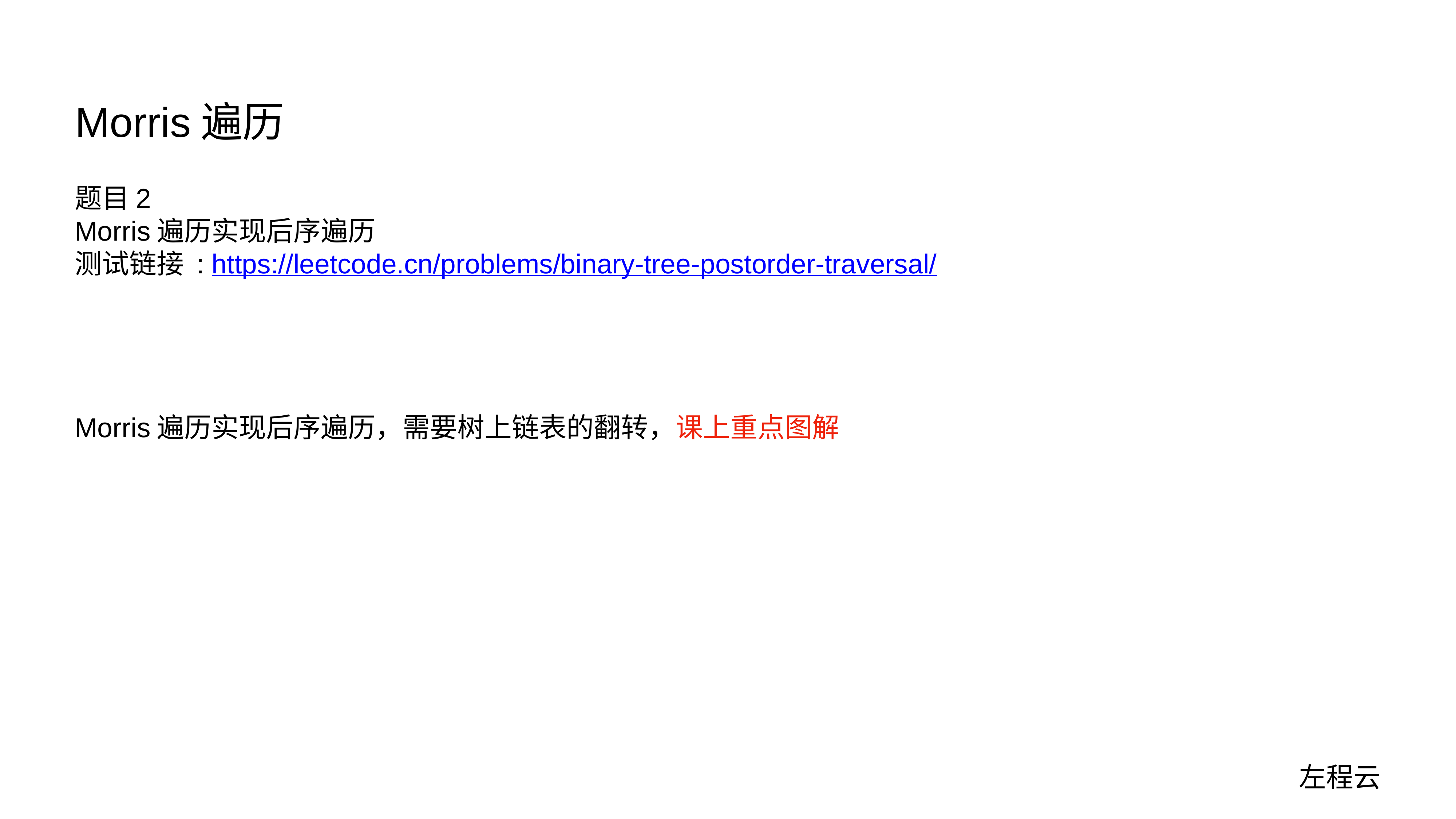

# Morris遍历
题目2
Morris遍历实现后序遍历
测试链接 : https://leetcode.cn/problems/binary-tree-postorder-traversal/

Morris遍历实现后序遍历，需要树上链表的翻转，课上重点图解
左程云